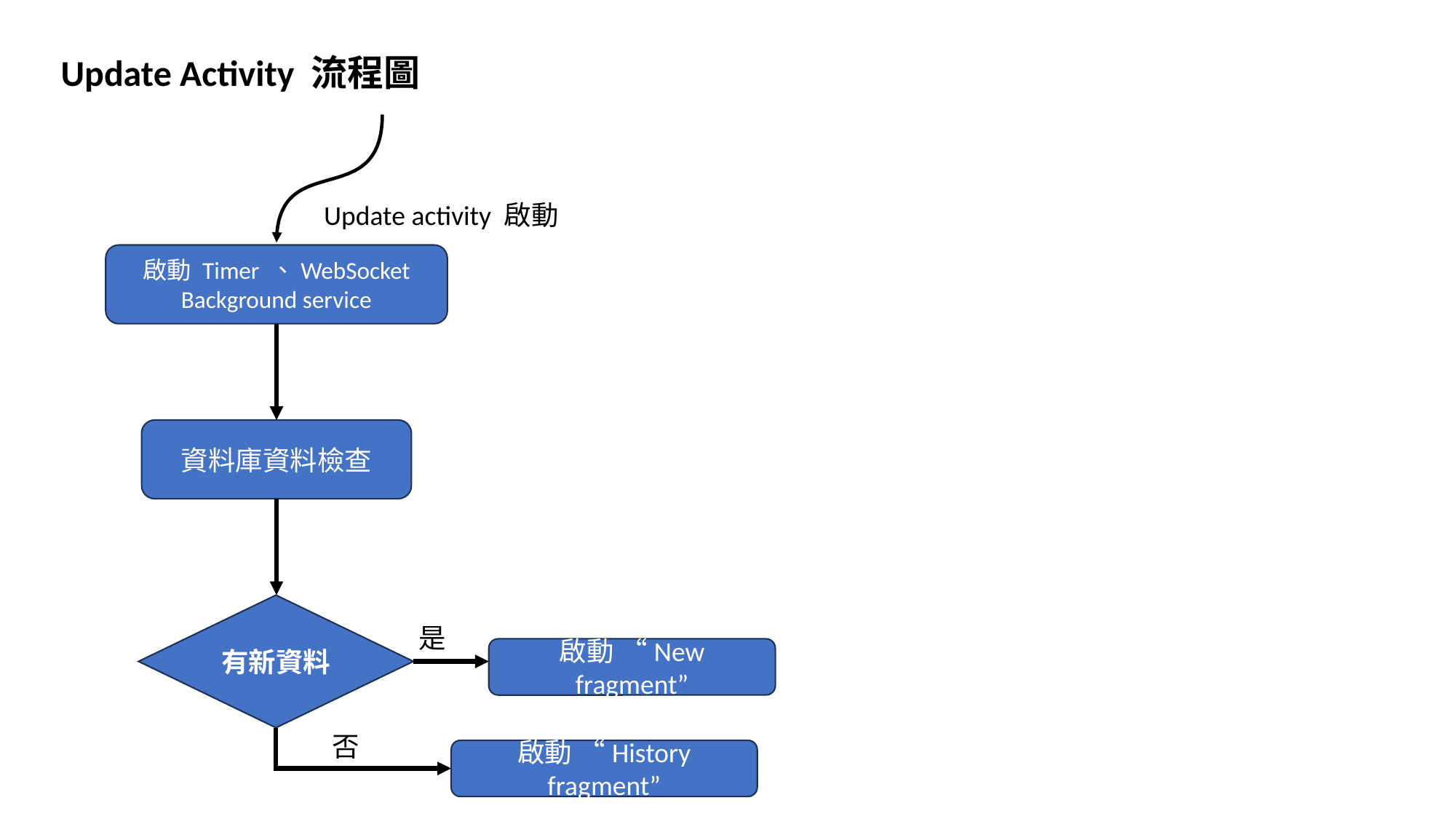

Update Activity 流程圖
Update activity 啟動
啟動 Timer 、WebSocket Background service
資料庫資料檢查
有新資料
是
啟動 “New fragment”
否
啟動 “History fragment”